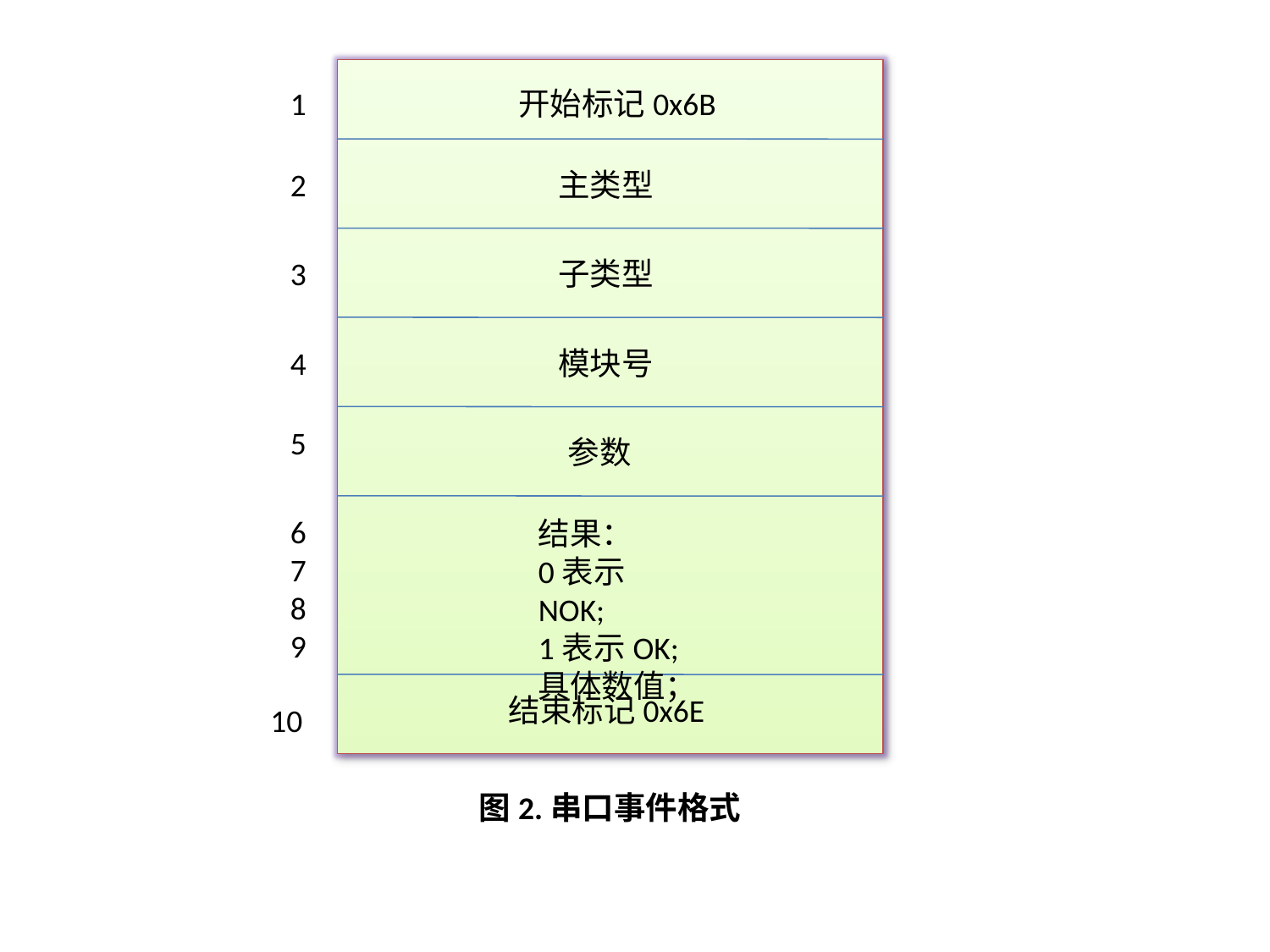

1
开始标记0x6B
2
主类型
3
子类型
4
模块号
5
参数
6
7
8
9
结果：
0表示NOK;
1表示OK;
具体数值；
结束标记0x6E
10
图2.串口事件格式